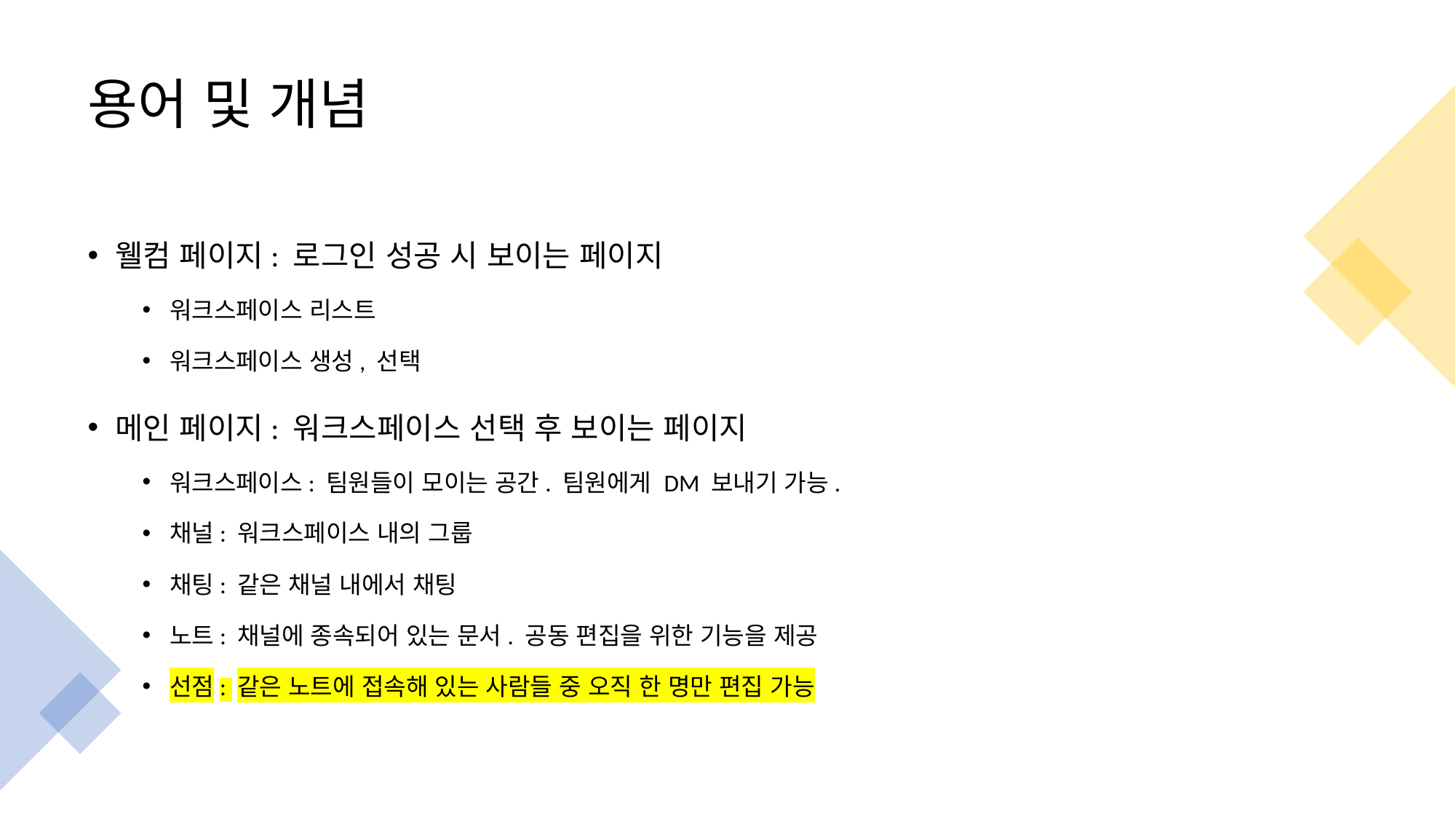

# 용어 및 개념

웰컴 페이지: 로그인 성공 시 보이는 페이지
워크스페이스 리스트
워크스페이스 생성, 선택
메인 페이지: 워크스페이스 선택 후 보이는 페이지
워크스페이스: 팀원들이 모이는 공간. 팀원에게 DM 보내기 가능.
채널: 워크스페이스 내의 그룹
채팅: 같은 채널 내에서 채팅
노트: 채널에 종속되어 있는 문서. 공동 편집을 위한 기능을 제공
선점: 같은 노트에 접속해 있는 사람들 중 오직 한 명만 편집 가능